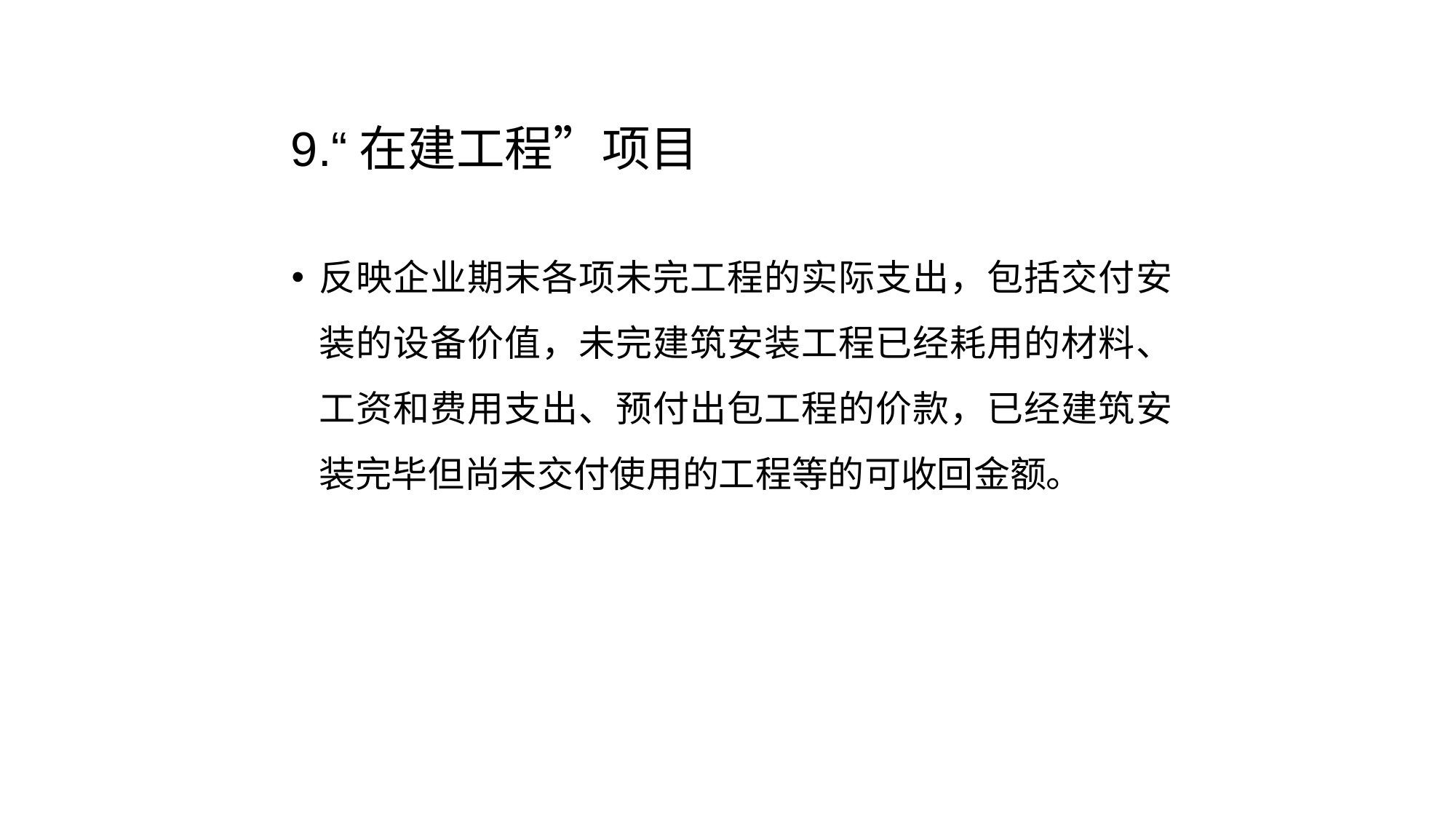

# 9.“在建工程”项目
反映企业期末各项未完工程的实际支出，包括交付安装的设备价值，未完建筑安装工程已经耗用的材料、工资和费用支出、预付出包工程的价款，已经建筑安装完毕但尚未交付使用的工程等的可收回金额。